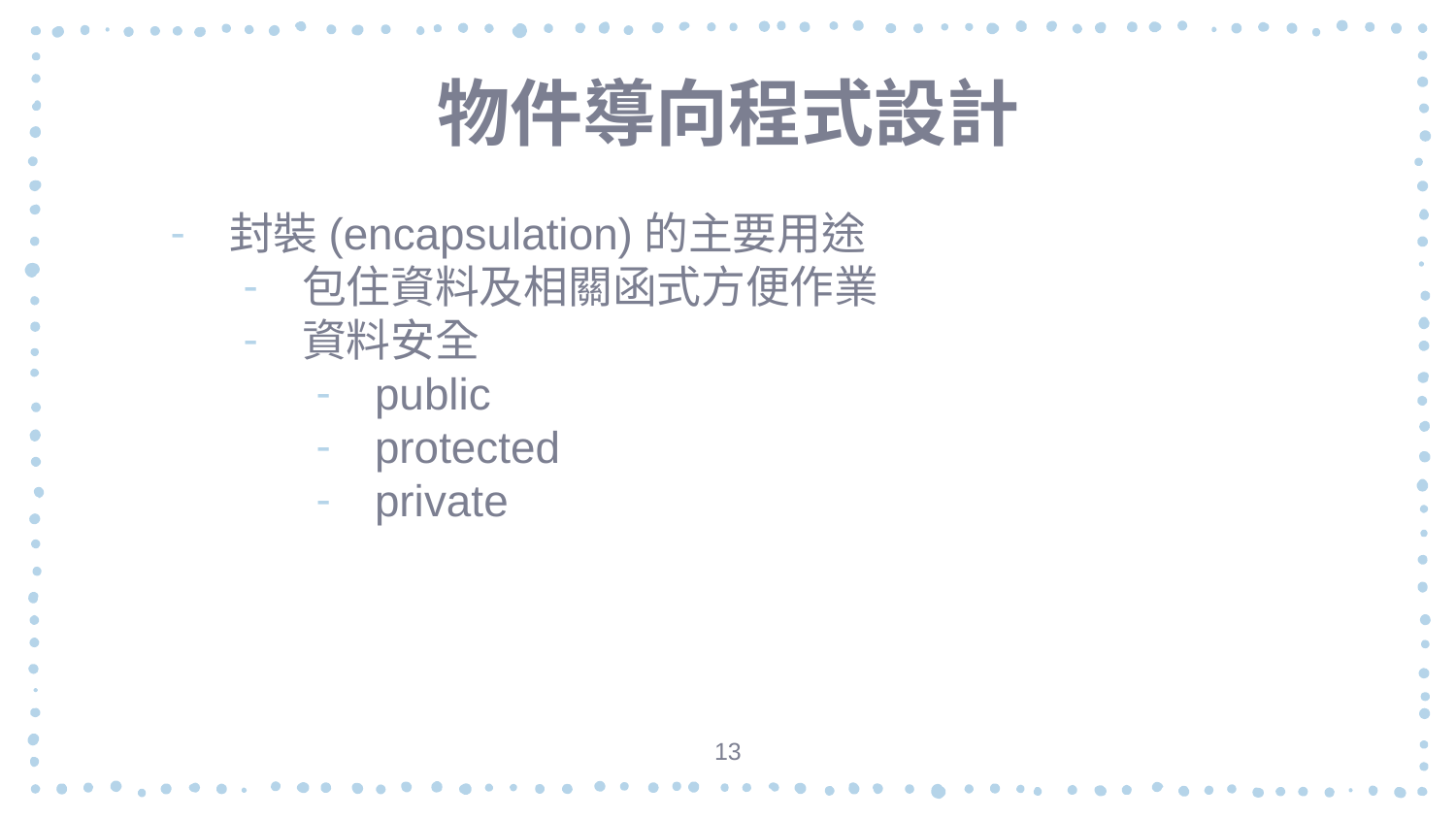

# 物件導向程式設計
封裝(encapsulation)的主要用途
包住資料及相關函式方便作業
資料安全
public
protected
private

13